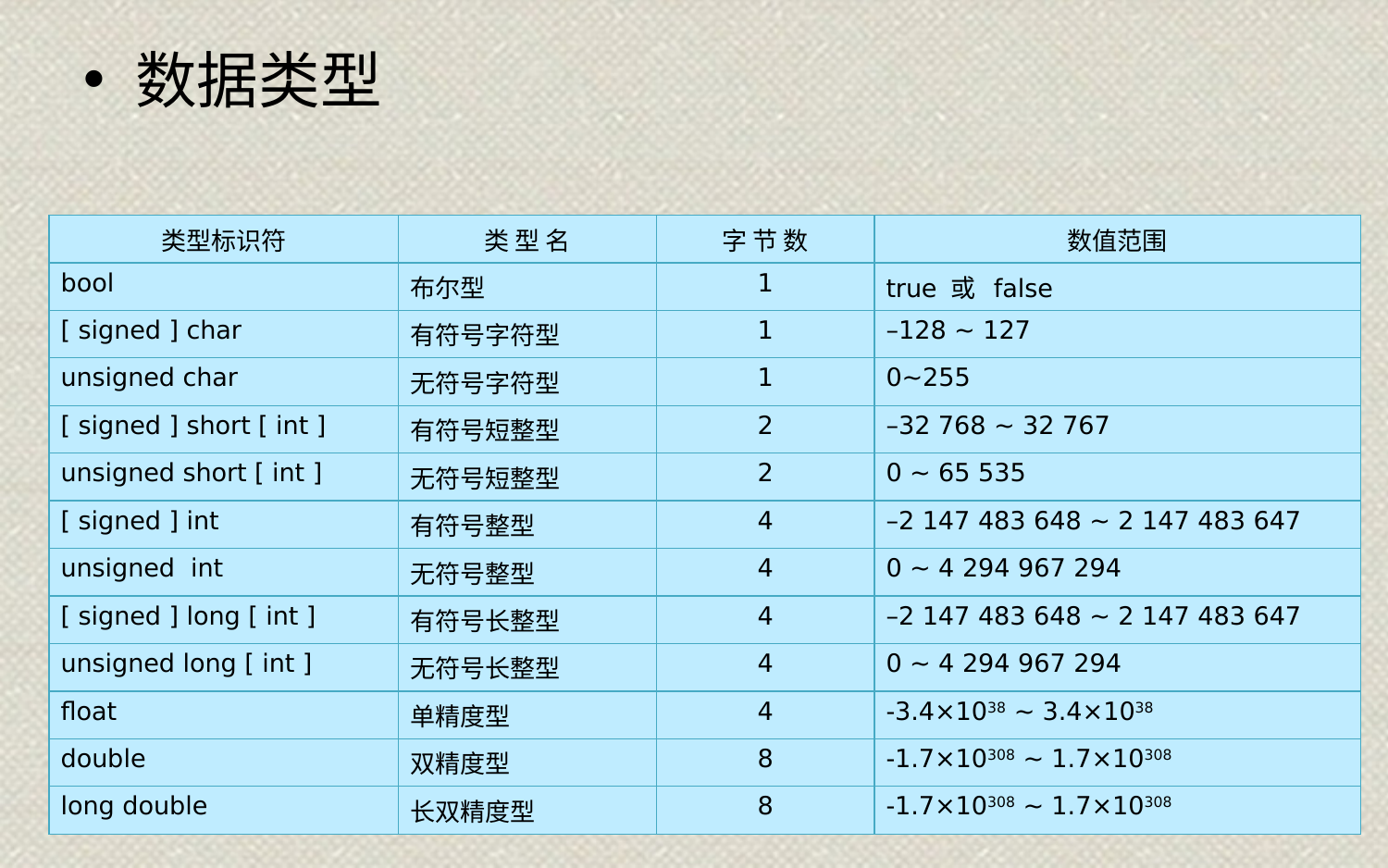

数据类型
| 类型标识符 | 类 型 名 | 字 节 数 | 数值范围 |
| --- | --- | --- | --- |
| bool | 布尔型 | 1 | true 或 false |
| [ signed ] char | 有符号字符型 | 1 | –128 ~ 127 |
| unsigned char | 无符号字符型 | 1 | 0~255 |
| [ signed ] short [ int ] | 有符号短整型 | 2 | –32 768 ~ 32 767 |
| unsigned short [ int ] | 无符号短整型 | 2 | 0 ~ 65 535 |
| [ signed ] int | 有符号整型 | 4 | –2 147 483 648 ~ 2 147 483 647 |
| unsigned int | 无符号整型 | 4 | 0 ~ 4 294 967 294 |
| [ signed ] long [ int ] | 有符号长整型 | 4 | –2 147 483 648 ~ 2 147 483 647 |
| unsigned long [ int ] | 无符号长整型 | 4 | 0 ~ 4 294 967 294 |
| float | 单精度型 | 4 | -3.4×1038 ~ 3.4×1038 |
| double | 双精度型 | 8 | -1.7×10308 ~ 1.7×10308 |
| long double | 长双精度型 | 8 | -1.7×10308 ~ 1.7×10308 |